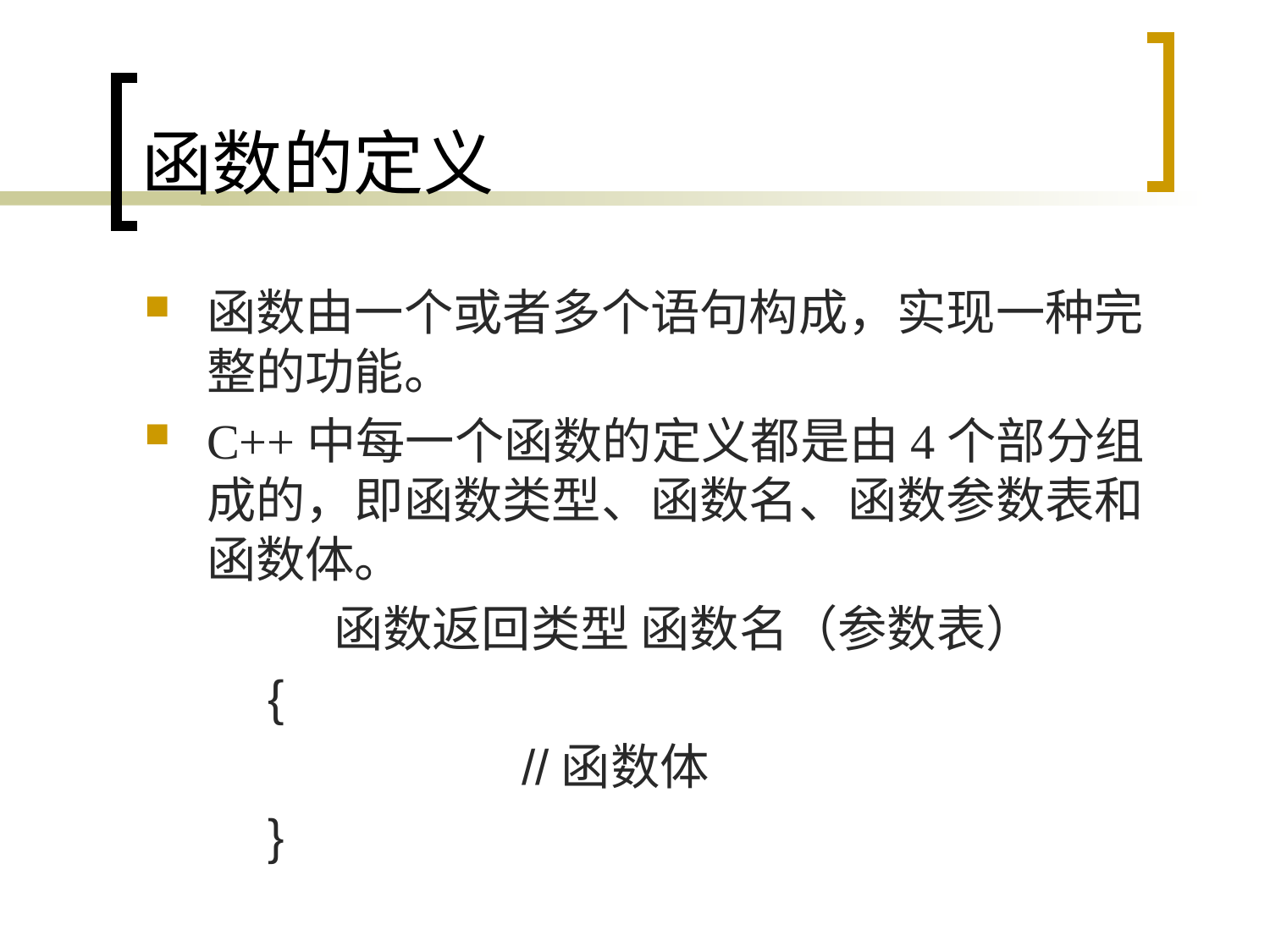

# 函数的定义
函数由一个或者多个语句构成，实现一种完整的功能。
C++中每一个函数的定义都是由4个部分组成的，即函数类型、函数名、函数参数表和函数体。
	函数返回类型 函数名（参数表）
	{
			//函数体
	}